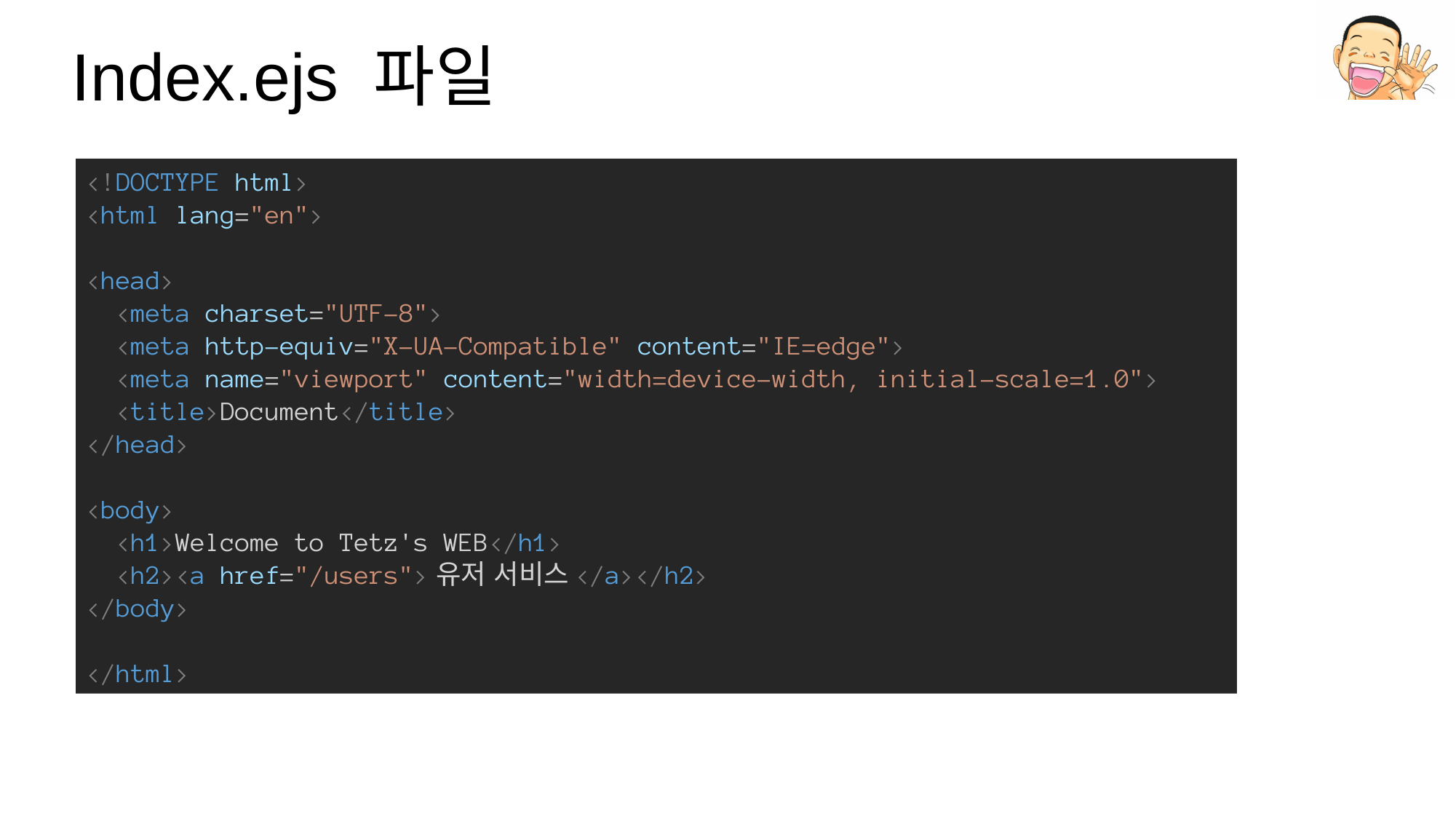

# Index.ejs 파일
<!DOCTYPE html>
<html lang="en">
<head>
  <meta charset="UTF-8">
  <meta http-equiv="X-UA-Compatible" content="IE=edge">
  <meta name="viewport" content="width=device-width, initial-scale=1.0">
  <title>Document</title>
</head>
<body>
  <h1>Welcome to Tetz's WEB</h1>
  <h2><a href="/users">유저 서비스</a></h2>
</body>
</html>